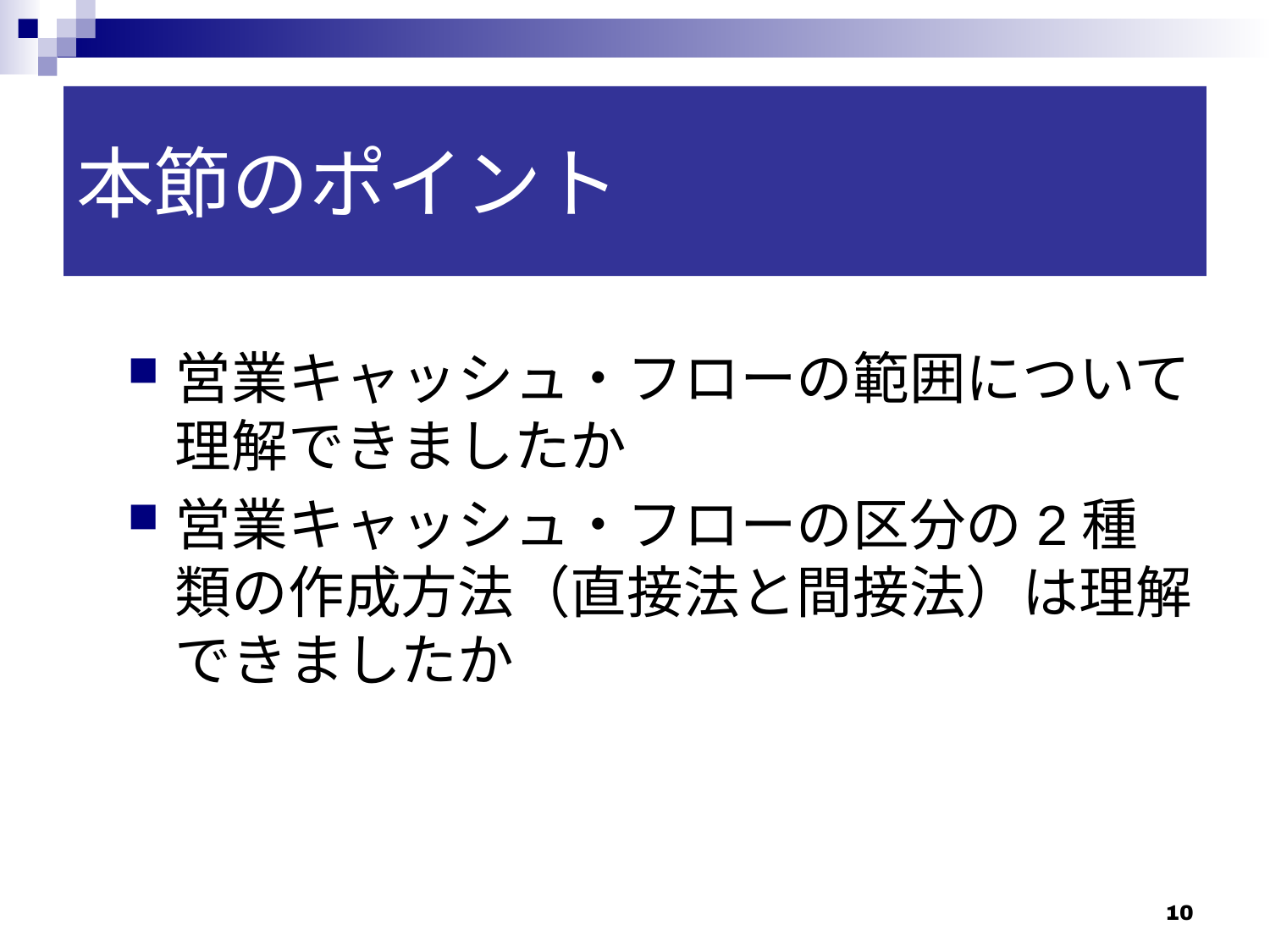

# 本節のポイント
営業キャッシュ・フローの範囲について理解できましたか
営業キャッシュ・フローの区分の2種類の作成方法（直接法と間接法）は理解できましたか
10